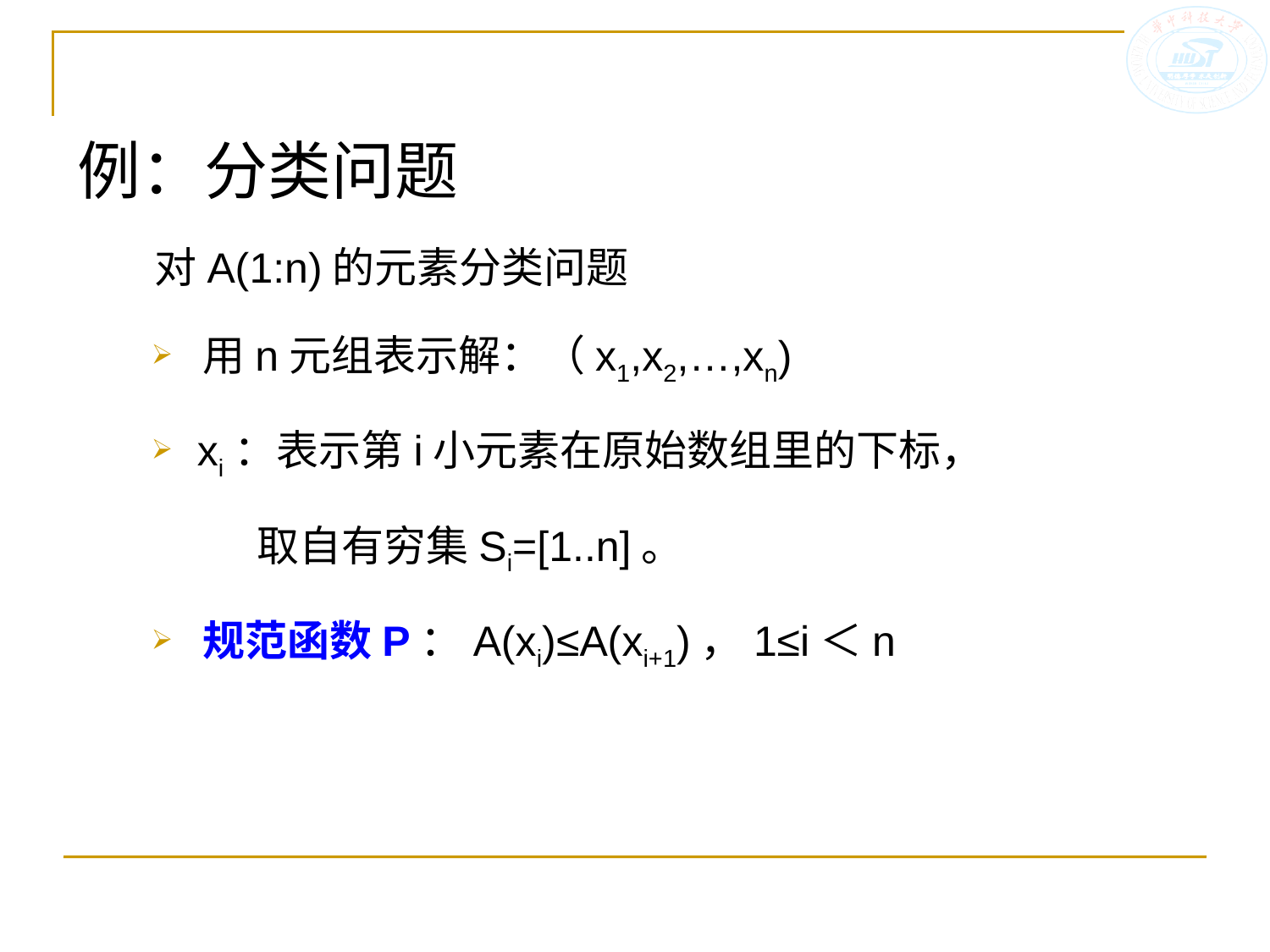

例：分类问题
       对A(1:n)的元素分类问题
  用n元组表示解：（x1,x2,…,xn)
  xi：表示第i小元素在原始数组里的下标，
          取自有穷集Si=[1..n]。
  规范函数P：A(xi)≤A(xi+1)，1≤i＜n